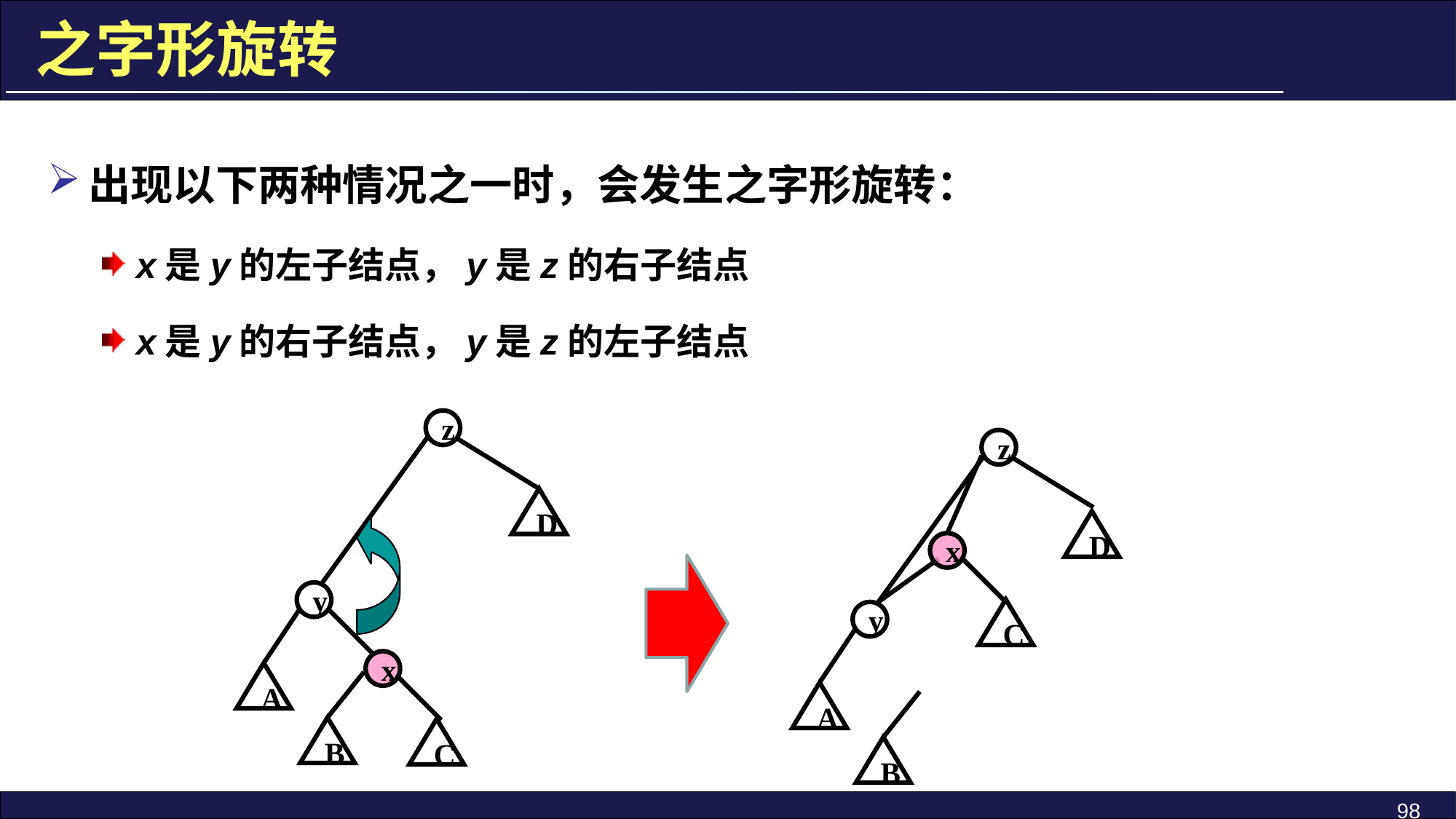

# 之字形旋转
出现以下两种情况之一时，会发生之字形旋转：
x是y的左子结点，y是z的右子结点
x是y的右子结点，y是z的左子结点

z
z

D
D
x

y
C
y

x
A

A

B
C
B
98